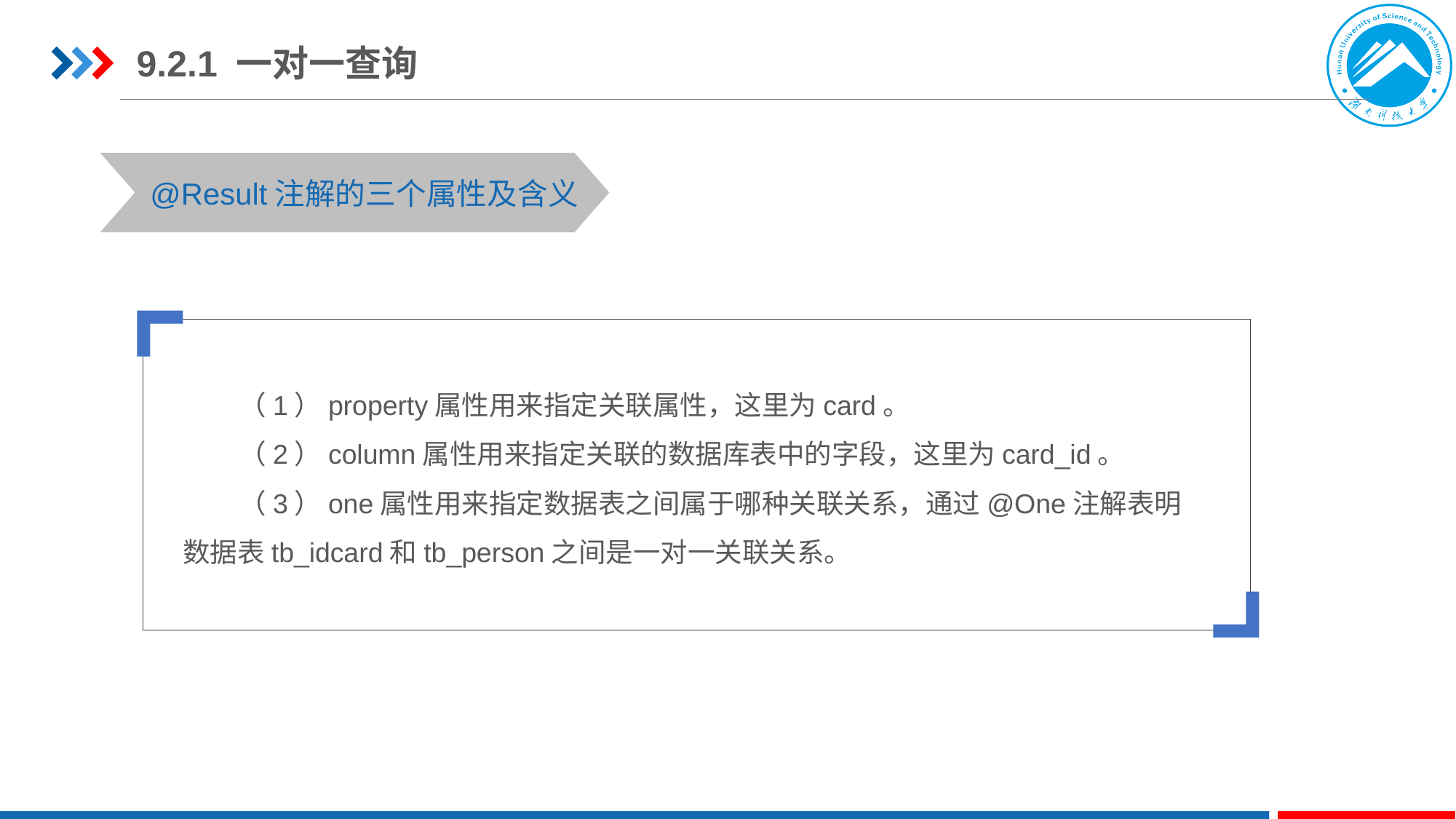

9.2.1 一对一查询

@Result注解的三个属性及含义

        （1）property属性用来指定关联属性，这里为card。
        （2）column属性用来指定关联的数据库表中的字段，这里为card_id。
        （3）one属性用来指定数据表之间属于哪种关联关系，通过@One注解表明数据表tb_idcard和tb_person之间是一对一关联关系。